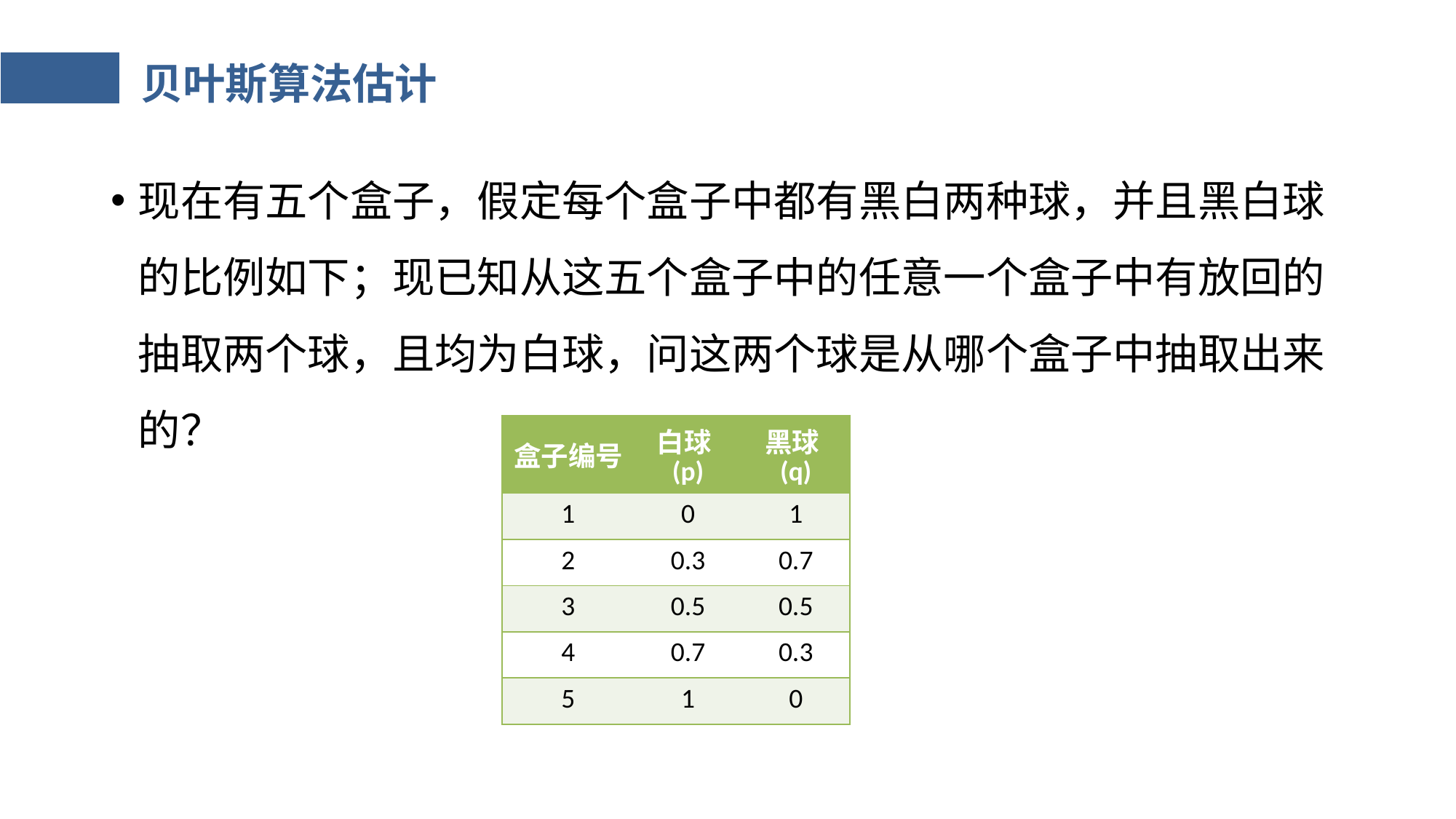

# 贝叶斯算法估计
现在有五个盒子，假定每个盒子中都有黑白两种球，并且黑白球的比例如下；现已知从这五个盒子中的任意一个盒子中有放回的抽取两个球，且均为白球，问这两个球是从哪个盒子中抽取出来的？
| 盒子编号 | 白球(p) | 黑球(q) |
| --- | --- | --- |
| 1 | 0 | 1 |
| 2 | 0.3 | 0.7 |
| 3 | 0.5 | 0.5 |
| 4 | 0.7 | 0.3 |
| 5 | 1 | 0 |